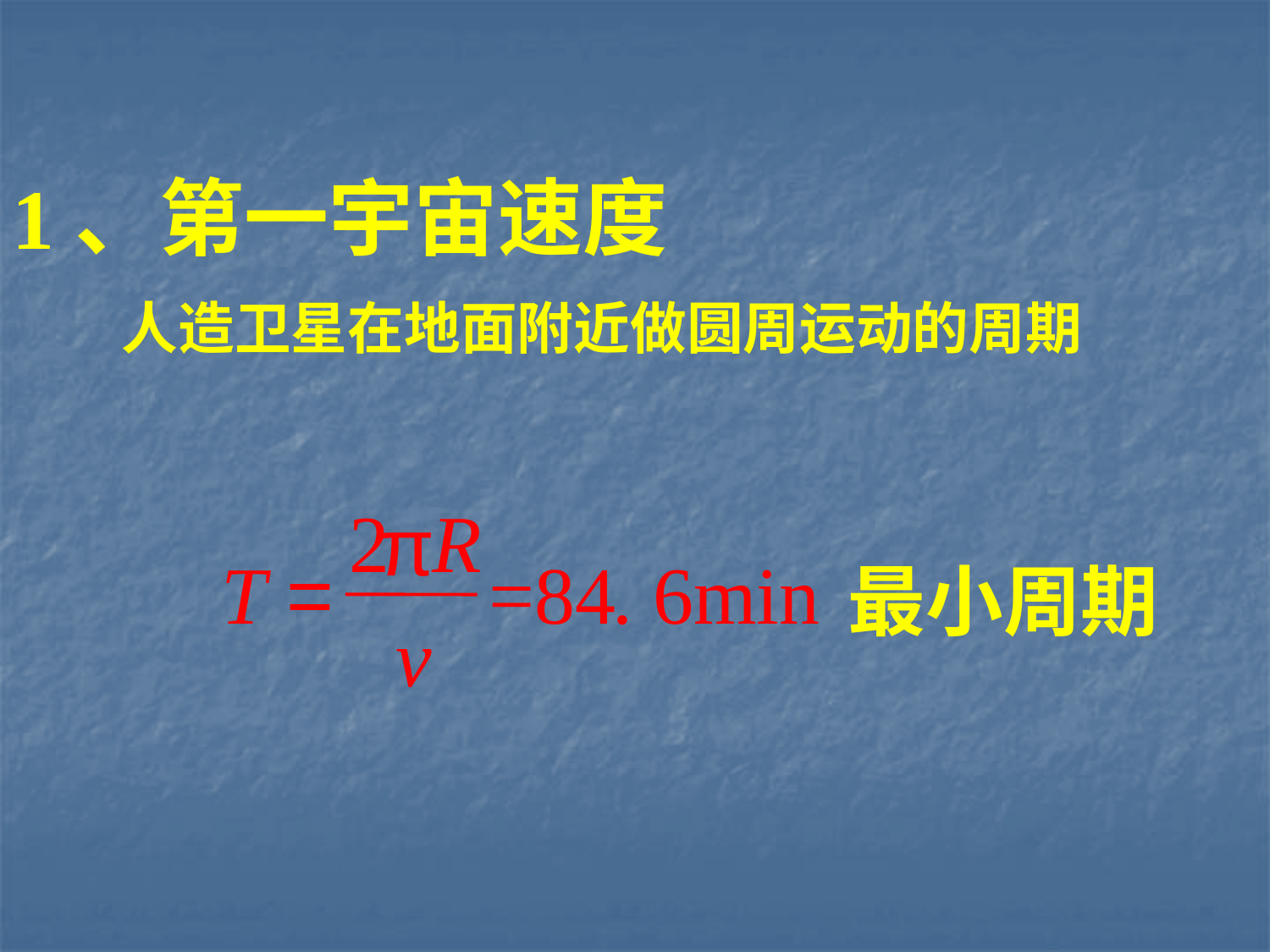

1、第一宇宙速度

    人造卫星在地面附近做圆周运动的周期

2
R
π
T
=
=84
 . 6min

v

最小周期